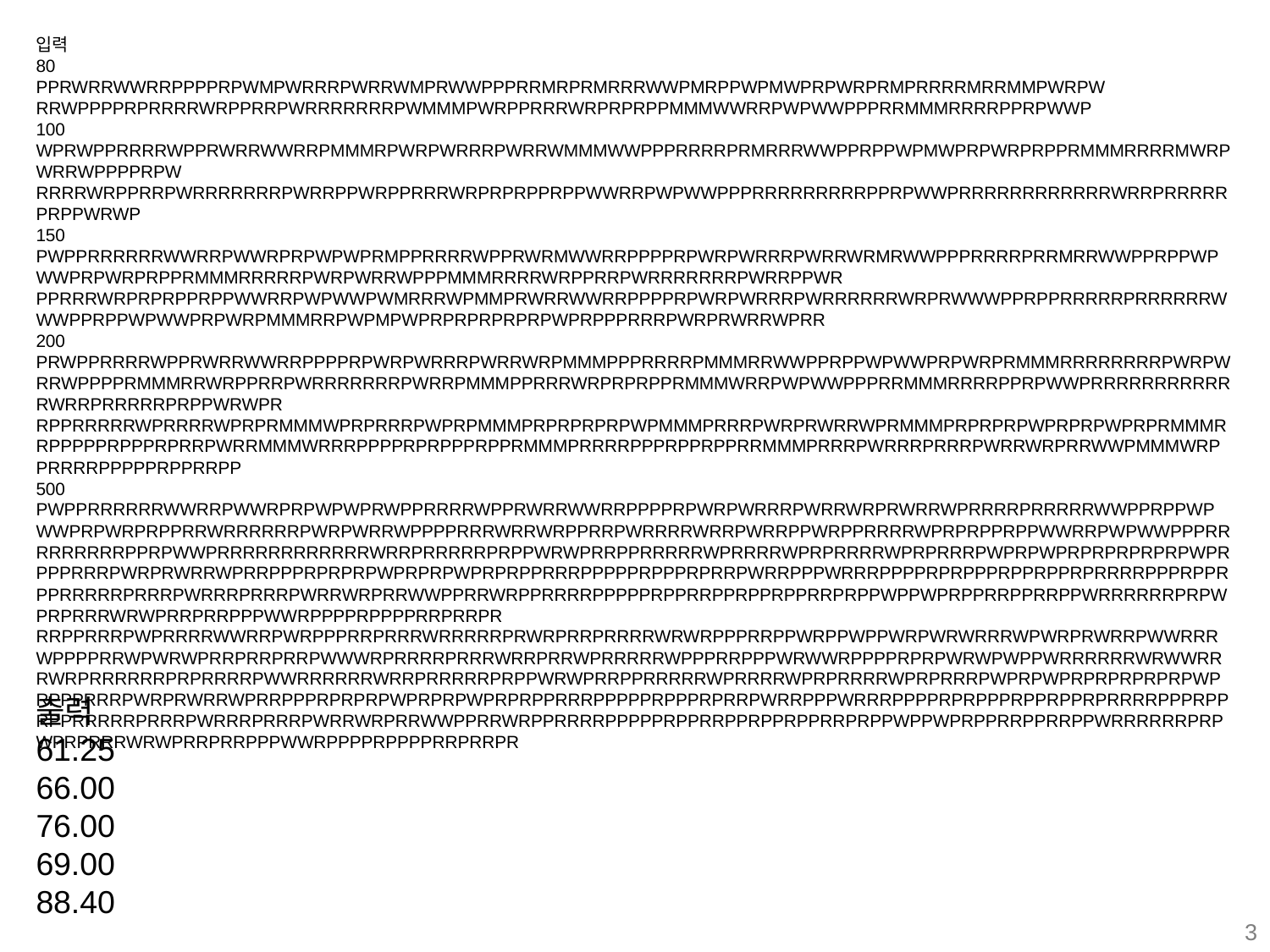

입력
80
PPRWRRWWRRPPPPRPWMPWRRRPWRRWMPRWWPPPRRMRPRMRRRWWPMRPPWPMWPRPWRPRMPRRRRMRRMMPWRPW
RRWPPPPRPRRRRWRPPRRPWRRRRRRRPWMMMPWRPPRRRWRPRPRPPMMMWWRRPWPWWPPPRRMMMRRRRPPRPWWP
100
WPRWPPRRRRWPPRWRRWWRRPMMMRPWRPWRRRPWRRWMMMWWPPPRRRRPRMRRRWWPPRPPWPMWPRPWRPRPPRMMMRRRRMWRPWRRWPPPPRPW
RRRRWRPPRRPWRRRRRRRPWRRPPWRPPRRRWRPRPRPPRPPWWRRPWPWWPPPRRRRRRRRRPPRPWWPRRRRRRRRRRRRWRRPRRRRRPRPPWRWP
150
PWPPRRRRRRWWRRPWWRPRPWPWPRMPPRRRRWPPRWRMWWRRPPPPRPWRPWRRRPWRRWRMRWWPPPRRRRPRRMRRWWPPRPPWPWWPRPWRPRPPRMMMRRRRRPWRPWRRWPPPMMMRRRRWRPPRRPWRRRRRRRPWRRPPWR
PPRRRWRPRPRPPRPPWWRRPWPWWPWMRRRWPMMPRWRRWWRRPPPPRPWRPWRRRPWRRRRRRWRPRWWWPPRPPRRRRRPRRRRRRWWWPPRPPWPWWPRPWRPMMMRRPWPMPWPRPRPRPRPRPWPRPPPRRRPWRPRWRRWPRR
200
PRWPPRRRRWPPRWRRWWRRPPPPRPWRPWRRRPWRRWRPMMMPPPRRRRPMMMRRWWPPRPPWPWWPRPWRPRMMMRRRRRRRRPWRPWRRWPPPPRMMMRRWRPPRRPWRRRRRRRPWRRPMMMPPRRRWRPRPRPPRMMMWRRPWPWWPPPRRMMMRRRRPPRPWWPRRRRRRRRRRRRWRRPRRRRRPRPPWRWPR
RPPRRRRRWPRRRRWPRPRMMMWPRPRRRPWPRPMMMPRPRPRPRPWPMMMPRRRPWRPRWRRWPRMMMPRPRPRPWPRPRPWPRPRMMMRRPPPPPRPPPRPRRPWRRMMMWRRRPPPPRPRPPPRPPRMMMPRRRRPPPRPPRPPRRMMMPRRRPWRRRPRRRPWRRWRPRRWWPMMMWRPPRRRRPPPPPRPPRRPP
500
PWPPRRRRRRWWRRPWWRPRPWPWPRWPPRRRRWPPRWRRWWRRPPPPRPWRPWRRRPWRRWRPRWRRWPRRRRPRRRRRWWPPRPPWPWWPRPWRPRPPRRWRRRRRRPWRPWRRWPPPPRRRWRRWRPPRRPWRRRRWRRPWRRPPWRPPRRRRWPRPRPPRPPWWRRPWPWWPPPRRRRRRRRRPPRPWWPRRRRRRRRRRRRWRRPRRRRRPRPPWRWPRRPPRRRRRWPRRRRWPRPRRRRWPRPRRRPWPRPWPRPRPRPRPRPWPRPPPRRRPWRPRWRRWPRRPPPRPRPRPWPRPRPWPRPRPPRRRPPPPPRPPPRPRRPWRRPPPWRRRPPPPRPRPPPRPPRPPRPRRRRPPPRPPRPPRRRRRPRRRPWRRRPRRRPWRRWRPRRWWPPRRWRPPRRRRPPPPPRPPRRPPRPPRPPRRPRPPWPPWPRPPRRPPRRPPWRRRRRRPRPWPRPRRRWRWPRRPRRPPPWWRPPPPRPPPPRRPRRPR
RRPPRRRPWPRRRRWWRRPWRPPPRRPRRRWRRRRRPRWRPRRPRRRRWRWRPPPRRPPWRPPWPPWRPWRWRRRWPWRPRWRRPWWRRRWPPPPRRWPWRWPRRPRRPRRPWWWRPRRRRPRRRWRRPRRWPRRRRRWPPPRRPPPWRWWRPPPPRPRPWRWPWPPWRRRRRRWRWWRRRWRPRRRRRRPRPRRRRPWWRRRRRRWRRPRRRRRPRPPWRWPRRPPRRRRRWPRRRRWPRPRRRRWPRPRRRPWPRPWPRPRPRPRPRPWPRPPPRRRPWRPRWRRWPRRPPPRPRPRPWPRPRPWPRPRPPRRRPPPPPRPPPRPRRPWRRPPPWRRRPPPPRPRPPPRPPRPPRPRRRRPPPRPPRPPRRRRRPRRRPWRRRPRRRPWRRWRPRRWWPPRRWRPPRRRRPPPPPRPPRRPPRPPRPPRRPRPPWPPWPRPPRRPPRRPPWRRRRRRPRPWPRPRRRWRWPRRPRRPPPWWRPPPPRPPPPRRPRRPR
출력
61.25
66.00
76.00
69.00
88.40
3